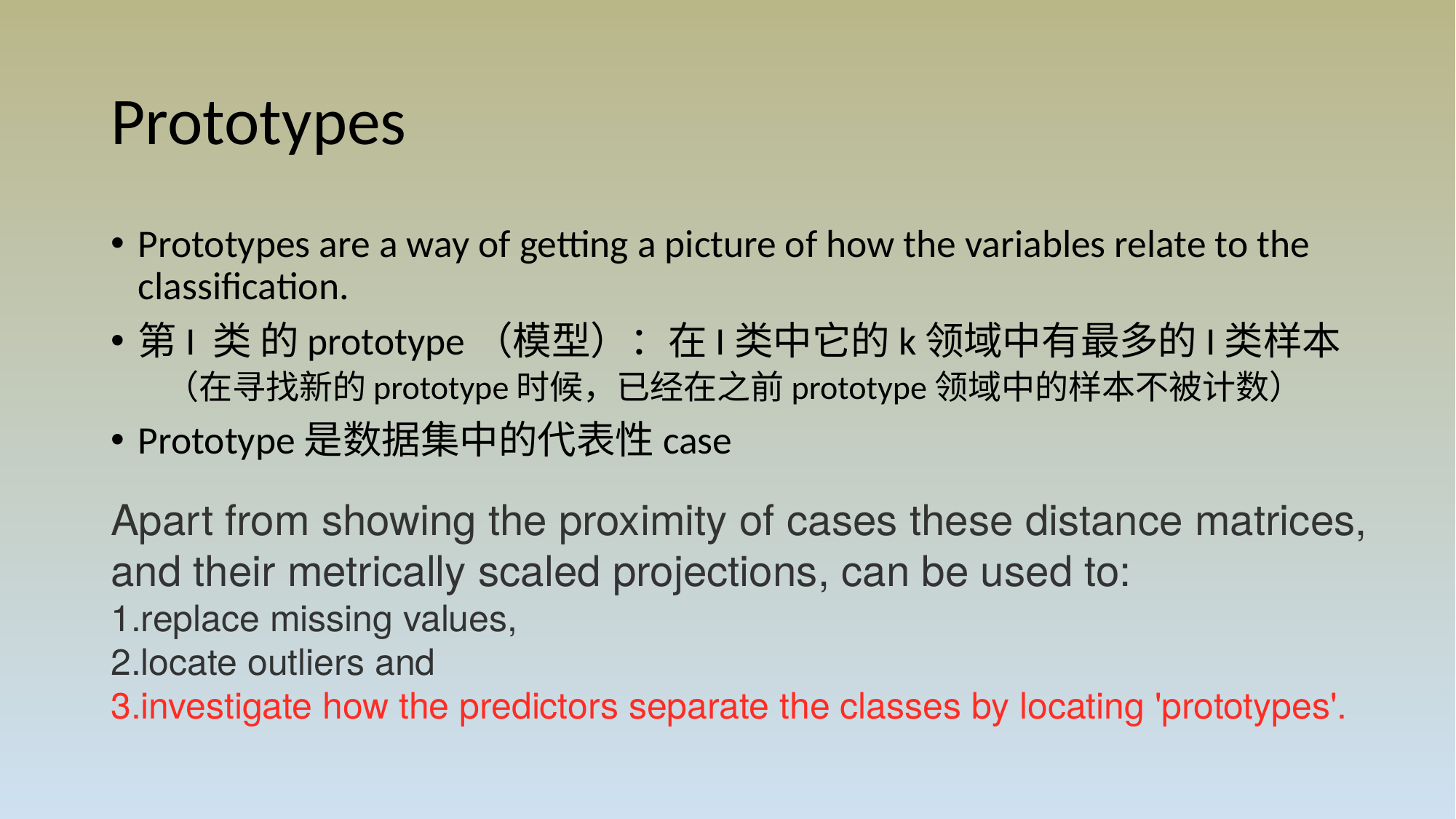

# Prototypes
Prototypes are a way of getting a picture of how the variables relate to the classification.
第I 类 的prototype（模型）：在I类中它的k领域中有最多的I类样本
（在寻找新的prototype时候，已经在之前prototype领域中的样本不被计数）
Prototype是数据集中的代表性case
Apart from showing the proximity of cases these distance matrices, and their metrically scaled projections, can be used to:
replace missing values,
locate outliers and
investigate how the predictors separate the classes by locating 'prototypes'.